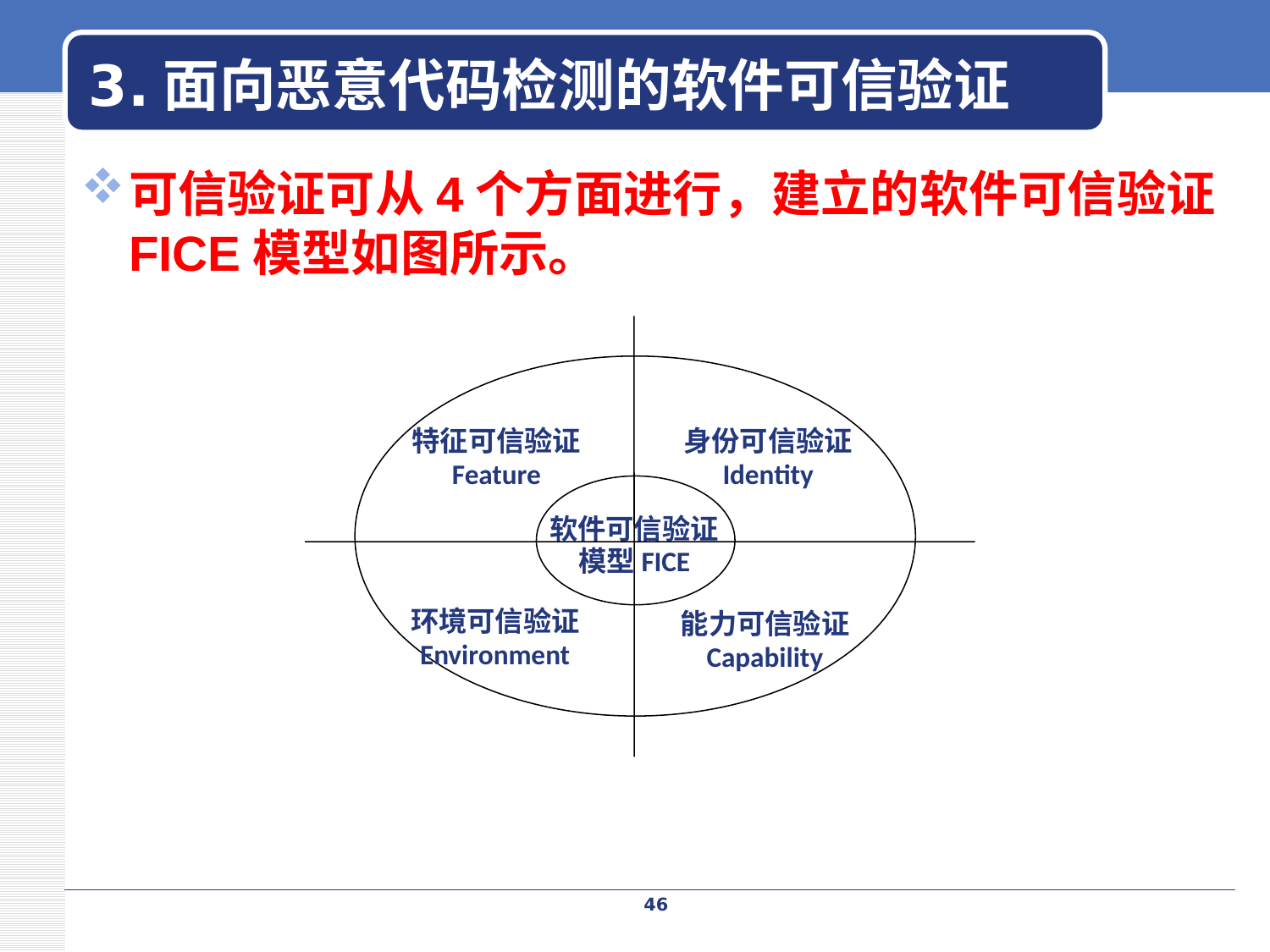

# 3.面向恶意代码检测的软件可信验证
可信验证可从4个方面进行，建立的软件可信验证FICE模型如图所示。

特征可信验证
Feature
身份可信验证
Identity

软件可信验证
模型FICE

环境可信验证
Environment
能力可信验证
Capability
46